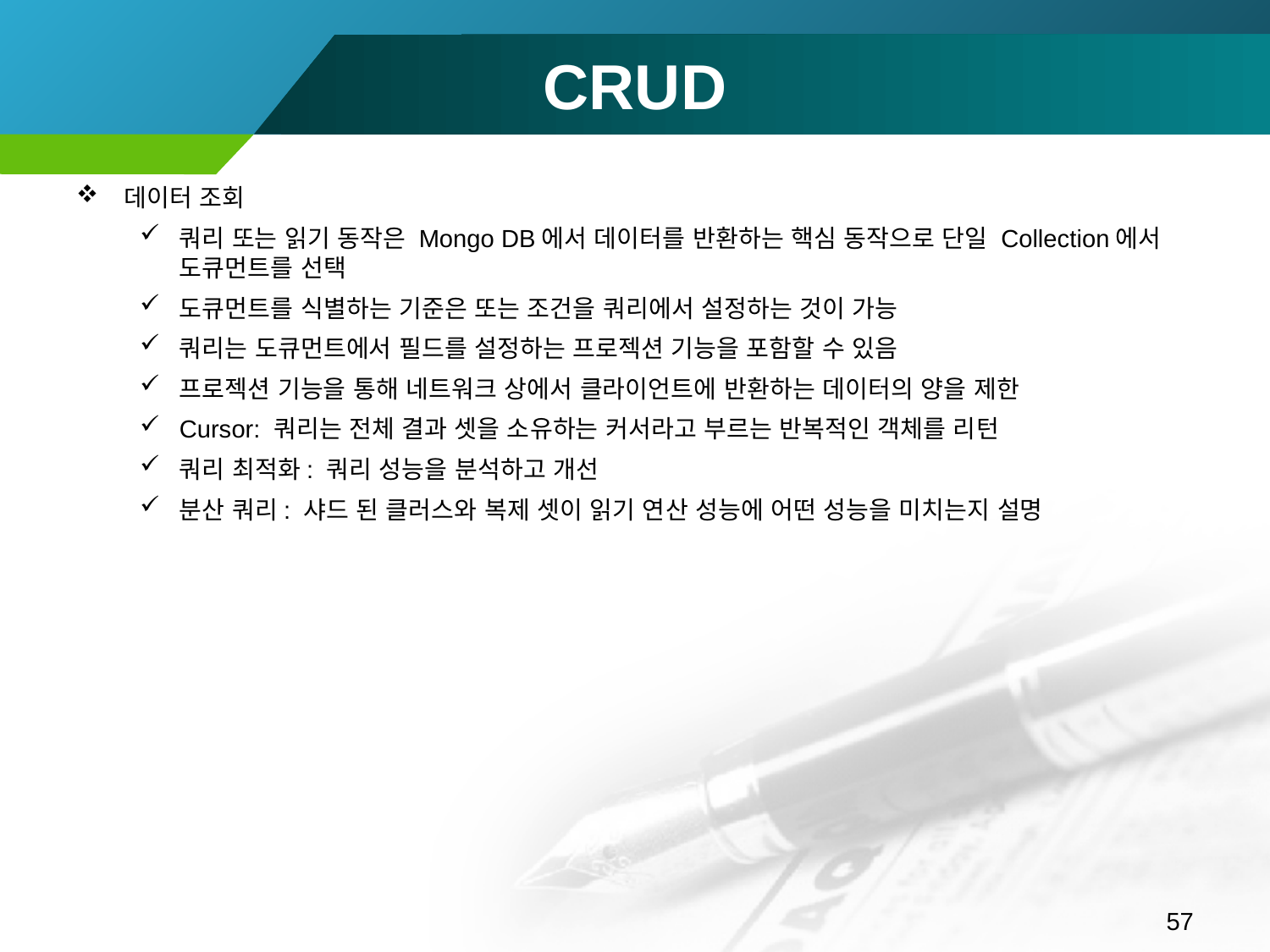

# CRUD
데이터 조회
쿼리 또는 읽기 동작은 Mongo DB에서 데이터를 반환하는 핵심 동작으로 단일 Collection에서 도큐먼트를 선택
도큐먼트를 식별하는 기준은 또는 조건을 쿼리에서 설정하는 것이 가능
쿼리는 도큐먼트에서 필드를 설정하는 프로젝션 기능을 포함할 수 있음
프로젝션 기능을 통해 네트워크 상에서 클라이언트에 반환하는 데이터의 양을 제한
Cursor: 쿼리는 전체 결과 셋을 소유하는 커서라고 부르는 반복적인 객체를 리턴
쿼리 최적화: 쿼리 성능을 분석하고 개선
분산 쿼리: 샤드 된 클러스와 복제 셋이 읽기 연산 성능에 어떤 성능을 미치는지 설명

57